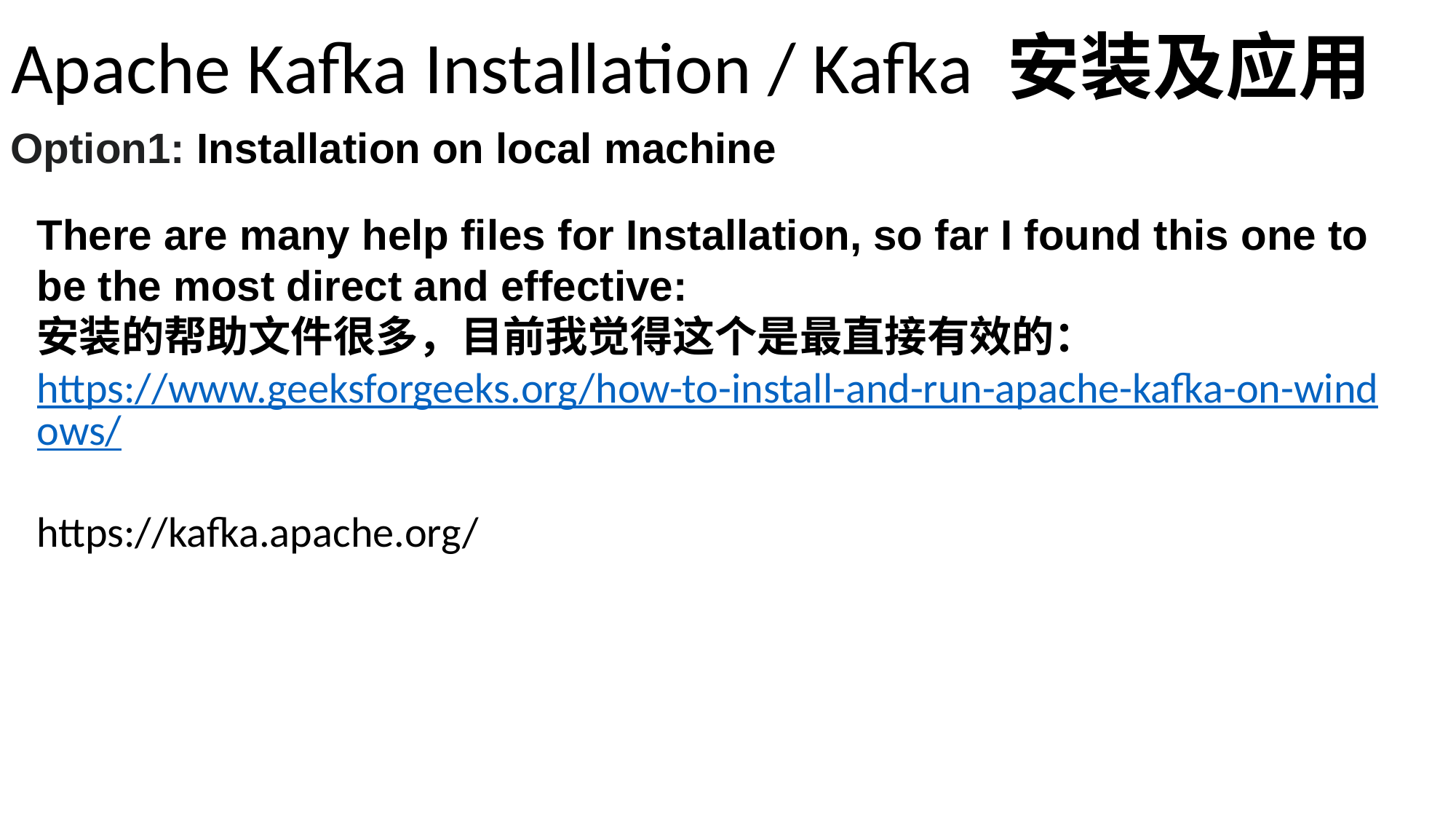

# Apache Kafka Installation / Kafka 安装及应用
Option1: Installation on local machine
There are many help files for Installation, so far I found this one to be the most direct and effective:
安装的帮助文件很多，目前我觉得这个是最直接有效的：
https://www.geeksforgeeks.org/how-to-install-and-run-apache-kafka-on-windows/

https://kafka.apache.org/